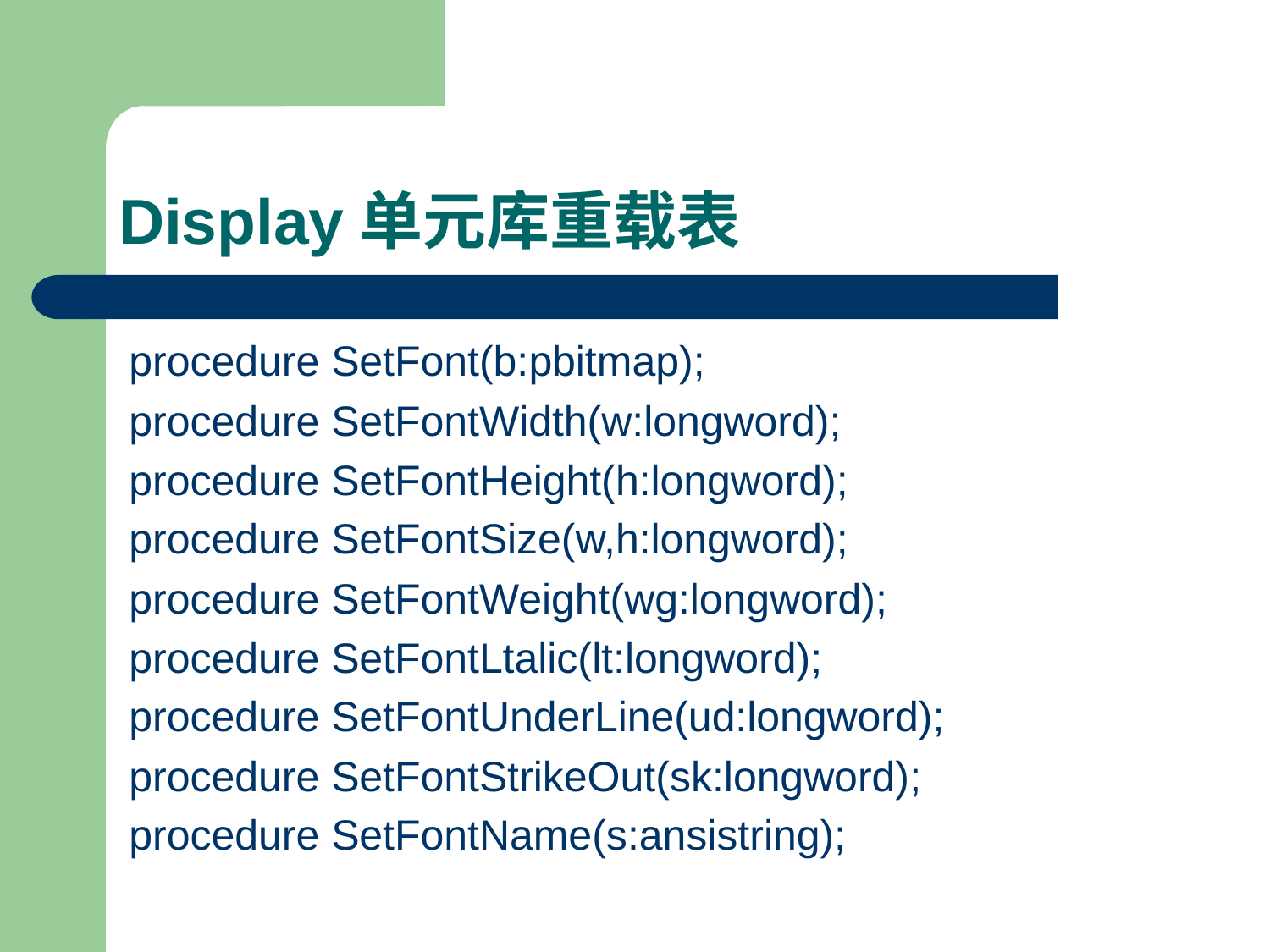

# Display单元库重载表
procedure SetFont(b:pbitmap);
procedure SetFontWidth(w:longword);
procedure SetFontHeight(h:longword);
procedure SetFontSize(w,h:longword);
procedure SetFontWeight(wg:longword);
procedure SetFontLtalic(lt:longword);
procedure SetFontUnderLine(ud:longword);
procedure SetFontStrikeOut(sk:longword);
procedure SetFontName(s:ansistring);